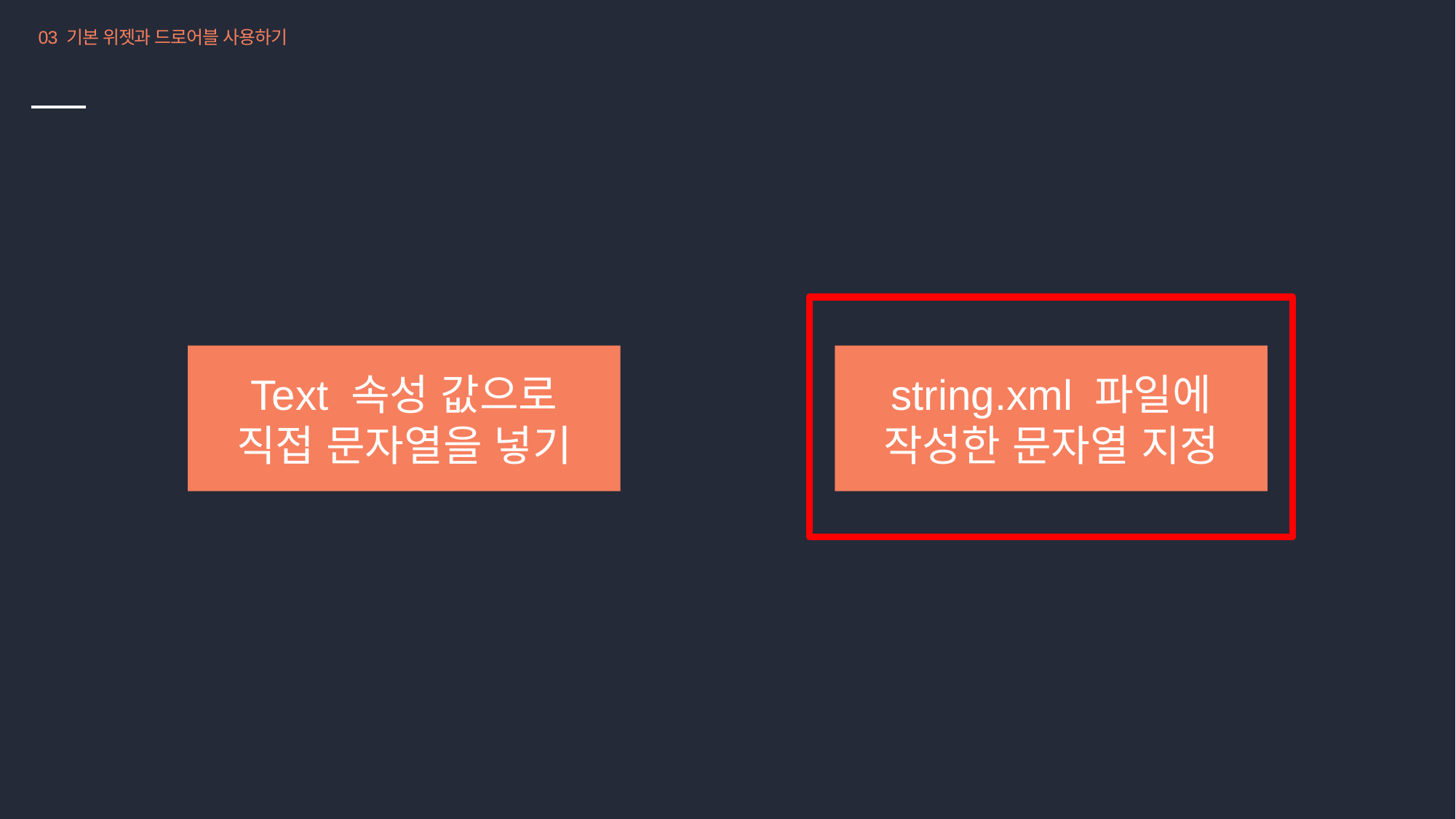

03 기본 위젯과 드로어블 사용하기
기본 위젯 다시 한 번 자세히 공부하기

Text 속성 값으로
직접 문자열을 넣기
string.xml 파일에
작성한 문자열 지정
화면 모양을 정의하도록 하고 그 안에 들어가는 글자는 다른 파일에 저장하는 것이 더 좋음
ex) 다국어 지원이 필요할 때 string.xml 파일을 언어별로 만드는 것이 훨씬 효율적